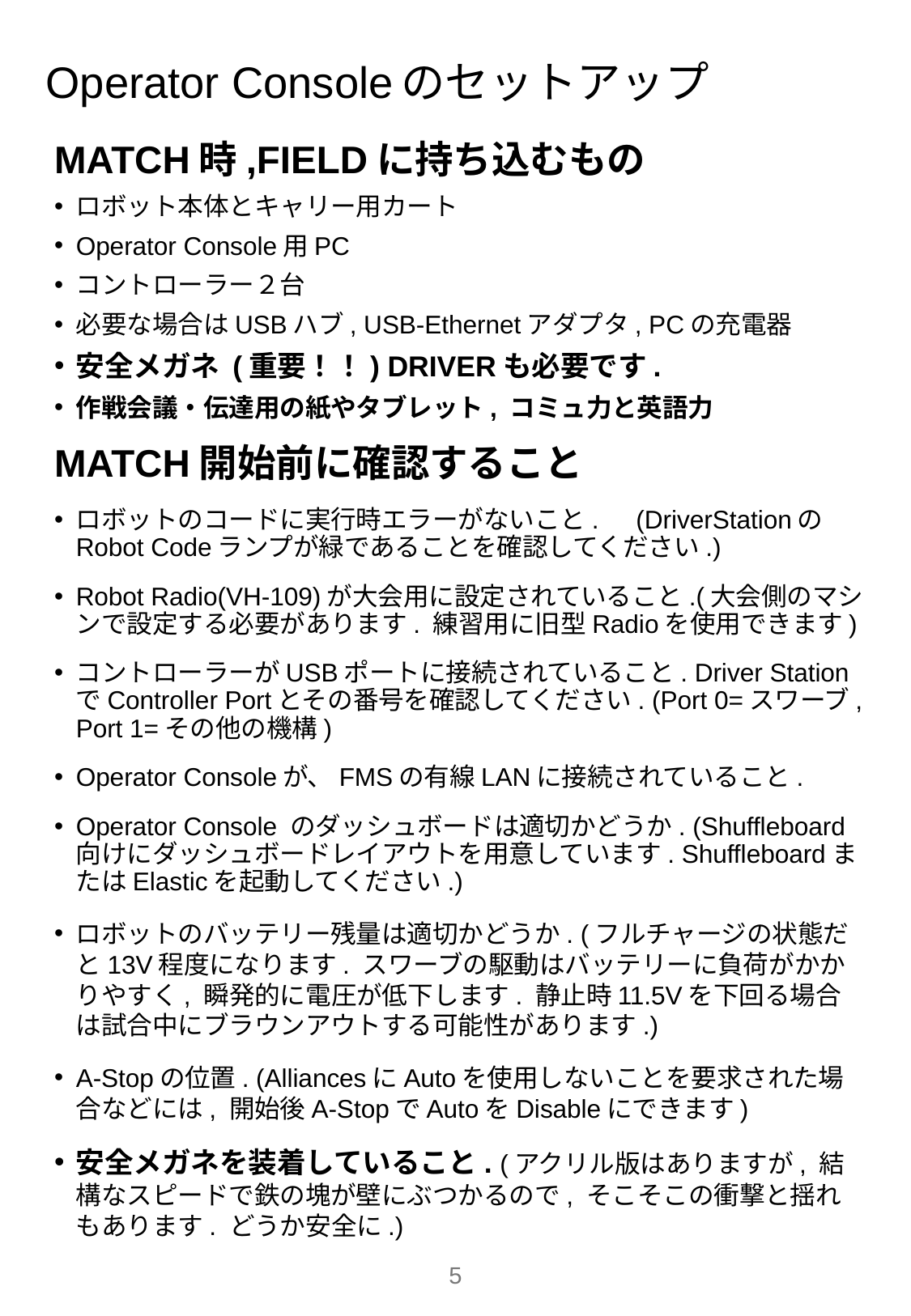

# Operator Consoleのセットアップ
MATCH時,FIELDに持ち込むもの
ロボット本体とキャリー用カート
Operator Console用PC
コントローラー２台
必要な場合はUSBハブ, USB-Ethernetアダプタ, PCの充電器
安全メガネ (重要！！) DRIVERも必要です.
作戦会議・伝達用の紙やタブレット, コミュ力と英語力
MATCH開始前に確認すること
ロボットのコードに実行時エラーがないこと.　(DriverStationのRobot Codeランプが緑であることを確認してください.)
Robot Radio(VH-109)が大会用に設定されていること.(大会側のマシンで設定する必要があります. 練習用に旧型Radioを使用できます)
コントローラーがUSBポートに接続されていること. Driver StationでController Portとその番号を確認してください. (Port 0=スワーブ, Port 1=その他の機構)
Operator Consoleが、FMSの有線LANに接続されていること.
Operator Console のダッシュボードは適切かどうか. (Shuffleboard向けにダッシュボードレイアウトを用意しています. ShuffleboardまたはElasticを起動してください.)
ロボットのバッテリー残量は適切かどうか. (フルチャージの状態だと13V程度になります. スワーブの駆動はバッテリーに負荷がかかりやすく, 瞬発的に電圧が低下します. 静止時11.5Vを下回る場合は試合中にブラウンアウトする可能性があります.)
A-Stopの位置. (AlliancesにAutoを使用しないことを要求された場合などには, 開始後A-StopでAutoをDisableにできます)
安全メガネを装着していること. (アクリル版はありますが, 結構なスピードで鉄の塊が壁にぶつかるので, そこそこの衝撃と揺れもあります. どうか安全に.)
5